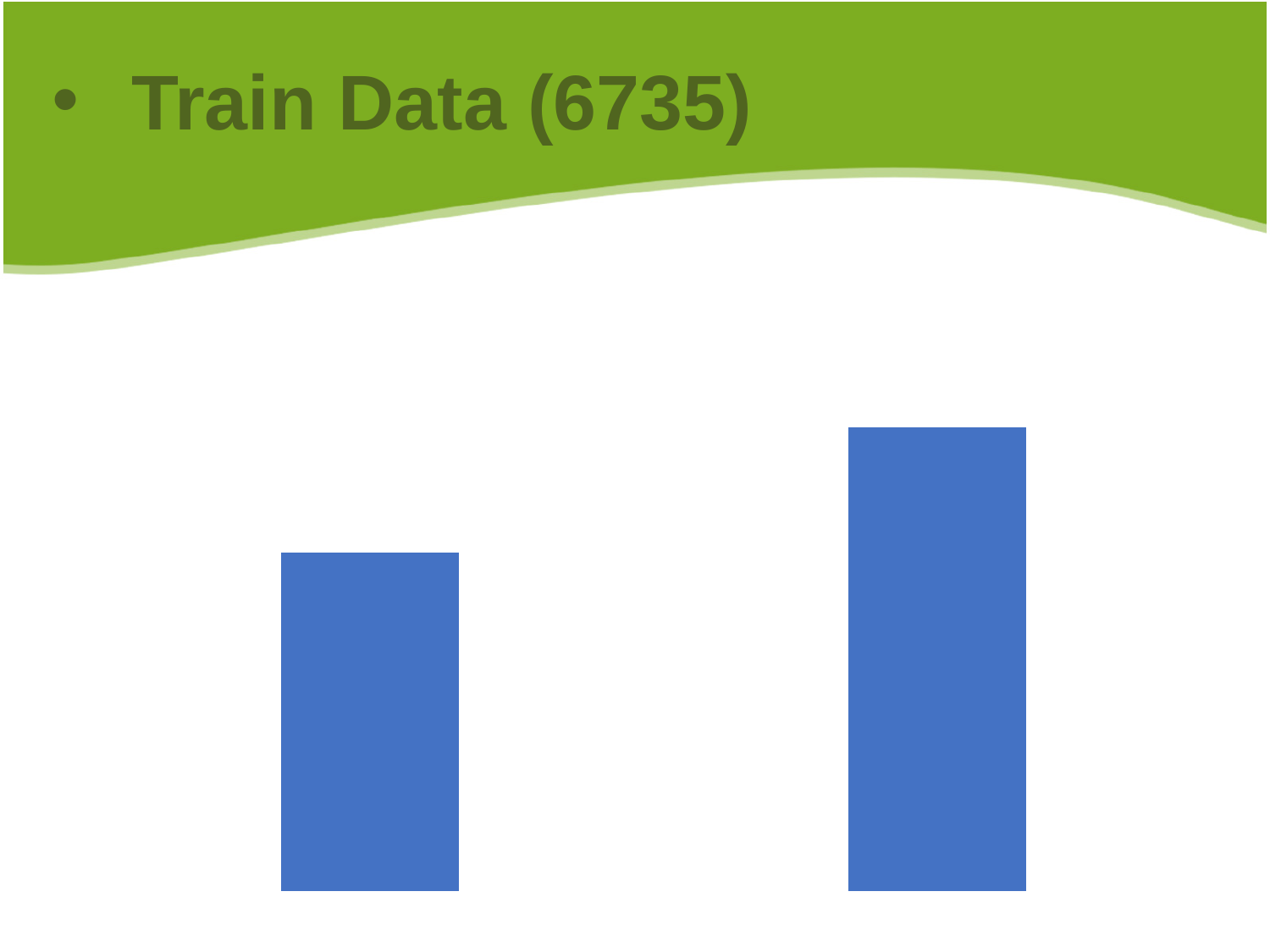

Train Data (6735)

### Chart: Train_data

| Category |  |
|---|---|
| NORMAL | 2841.0 |
| PNEUMONIA | 3894.0 |
모든 사회 및 자연현상을 나타내주는 의미를 가진 수치!!